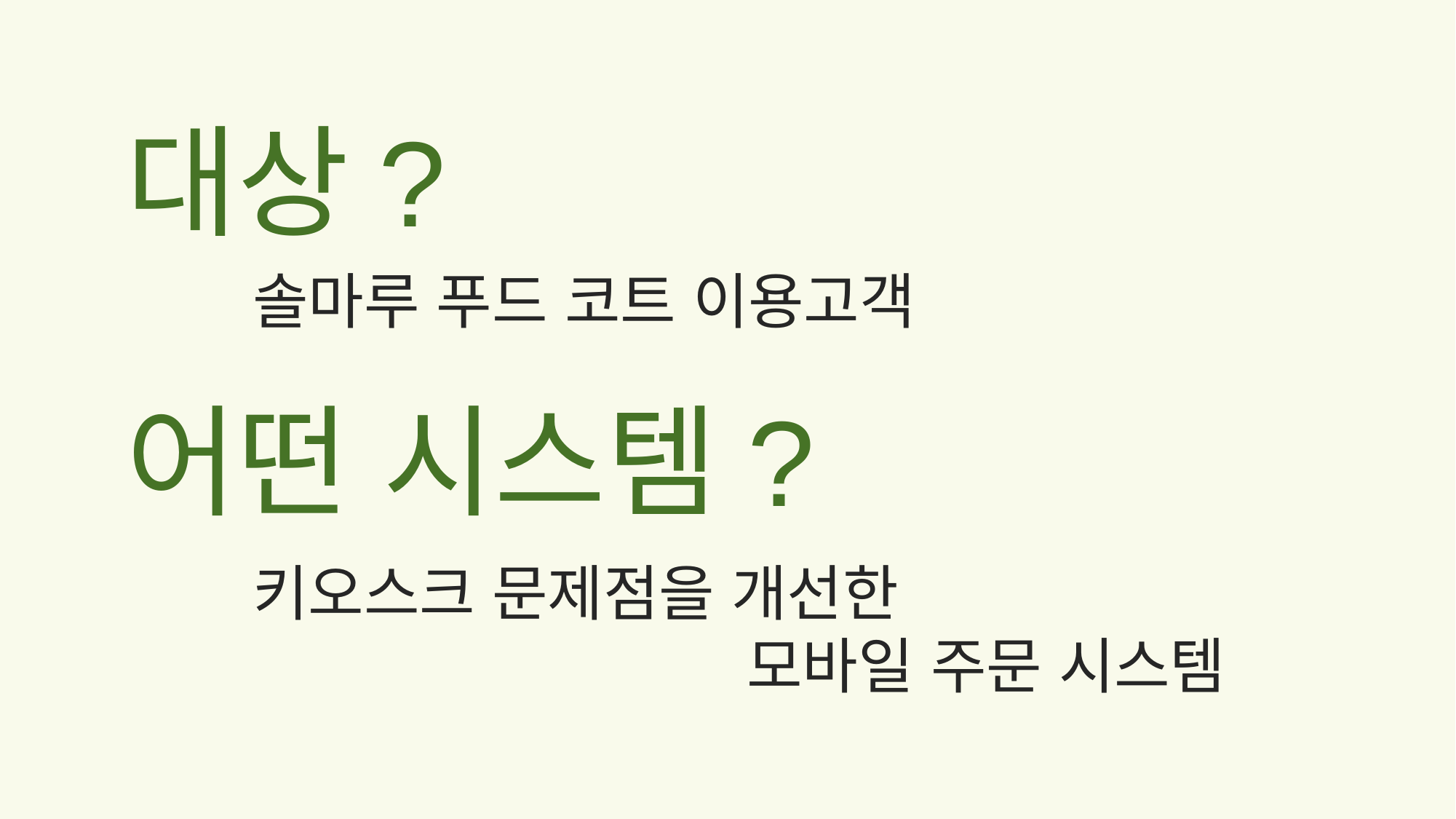

대상?
솔마루 푸드 코트 이용고객
어떤 시스템?
키오스크 문제점을 개선한
            		         모바일 주문 시스템